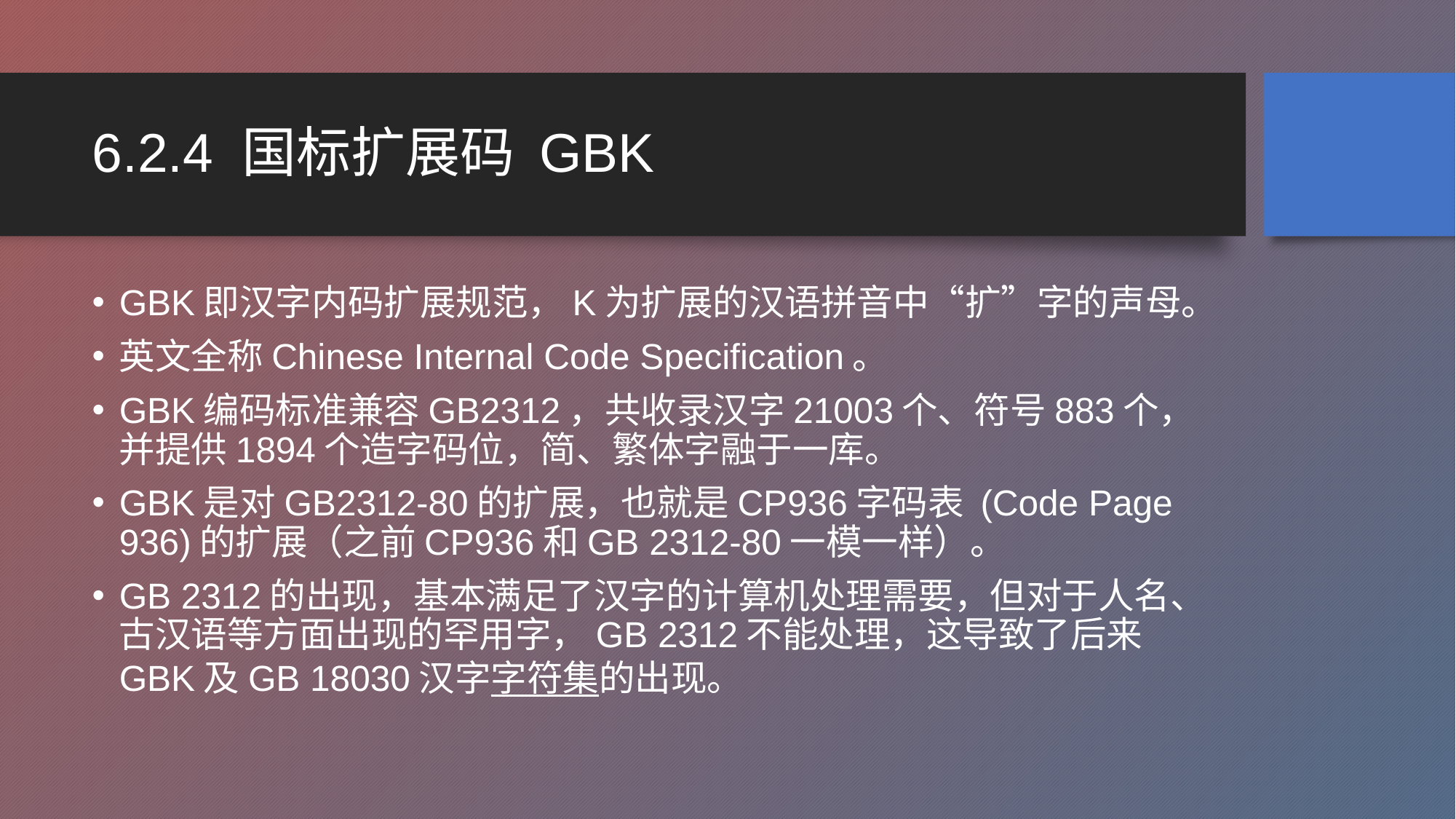

# 6.2.4 国标扩展码 GBK
GBK即汉字内码扩展规范，K为扩展的汉语拼音中“扩”字的声母。
英文全称Chinese Internal Code Specification。
GBK编码标准兼容GB2312，共收录汉字21003个、符号883个，并提供1894个造字码位，简、繁体字融于一库。
GBK是对GB2312-80的扩展，也就是CP936字码表 (Code Page 936)的扩展（之前CP936和GB 2312-80一模一样）。
GB 2312的出现，基本满足了汉字的计算机处理需要，但对于人名、古汉语等方面出现的罕用字，GB 2312不能处理，这导致了后来GBK及GB 18030汉字字符集的出现。